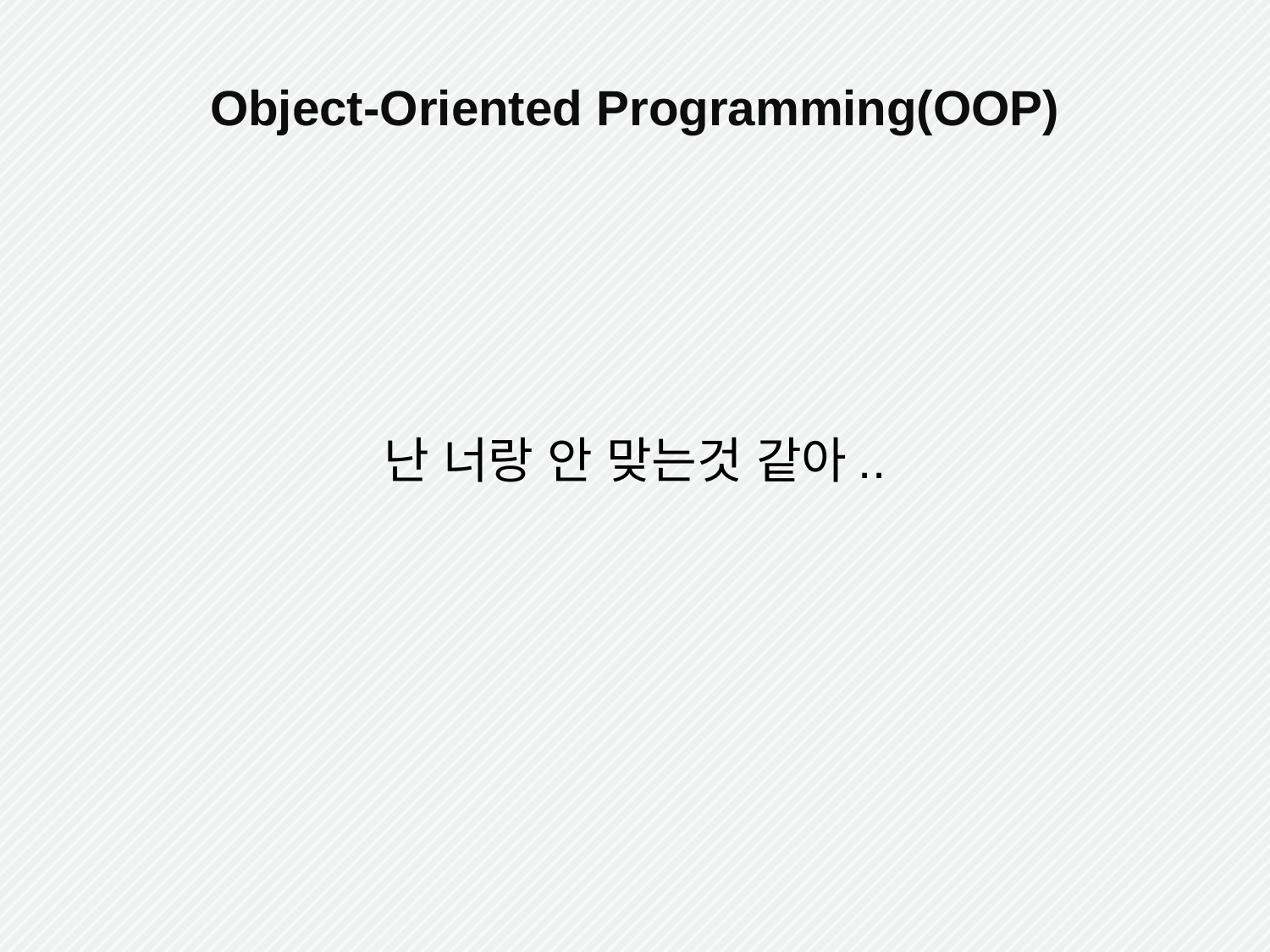

Object-Oriented Programming(OOP)
난 너랑 안 맞는것 같아..